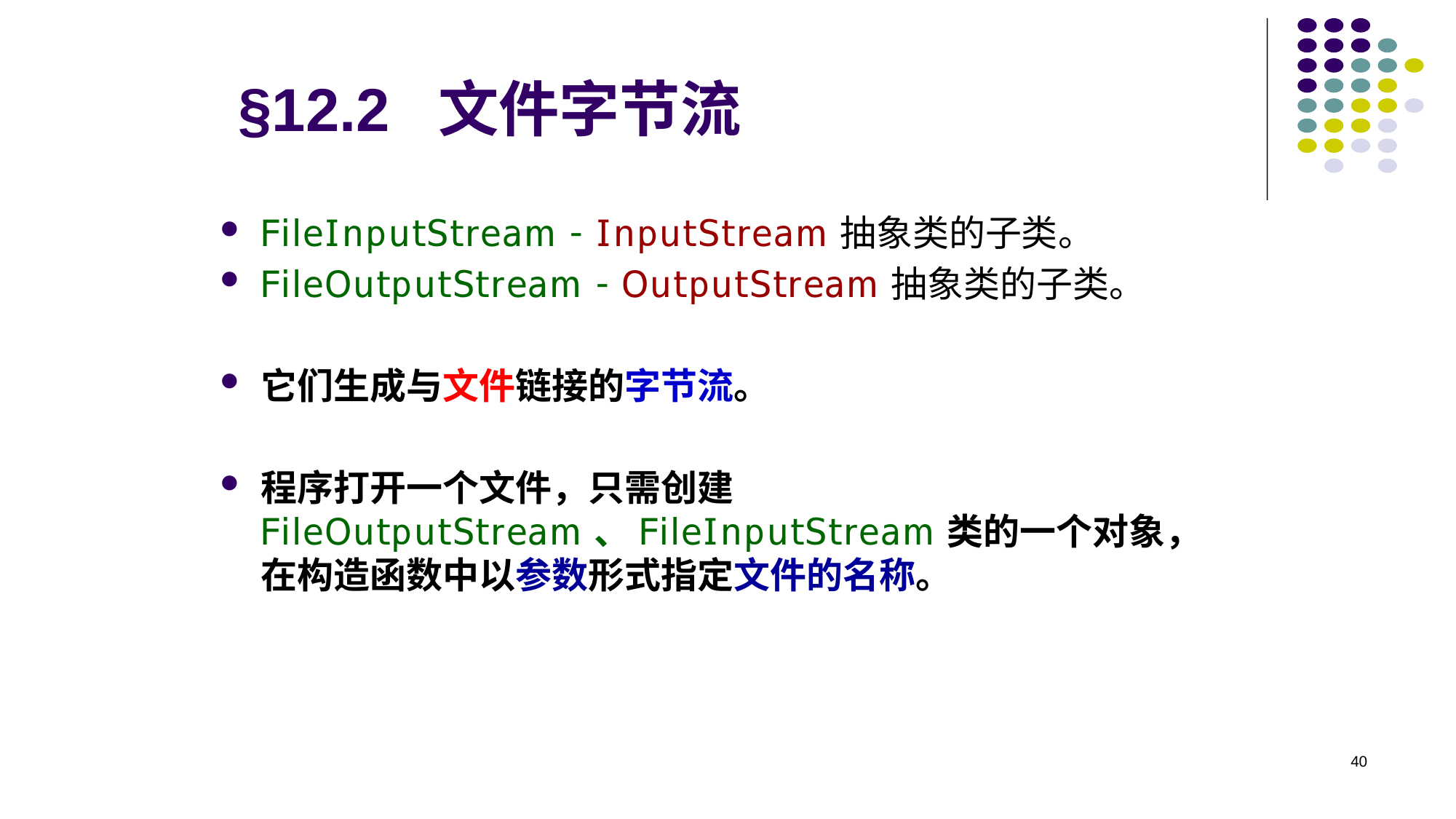

# §12.2  文件字节流
FileInputStream - InputStream抽象类的子类。
FileOutputStream - OutputStream抽象类的子类。

它们生成与文件链接的字节流。

程序打开一个文件，只需创建FileOutputStream、FileInputStream类的一个对象，在构造函数中以参数形式指定文件的名称。

40